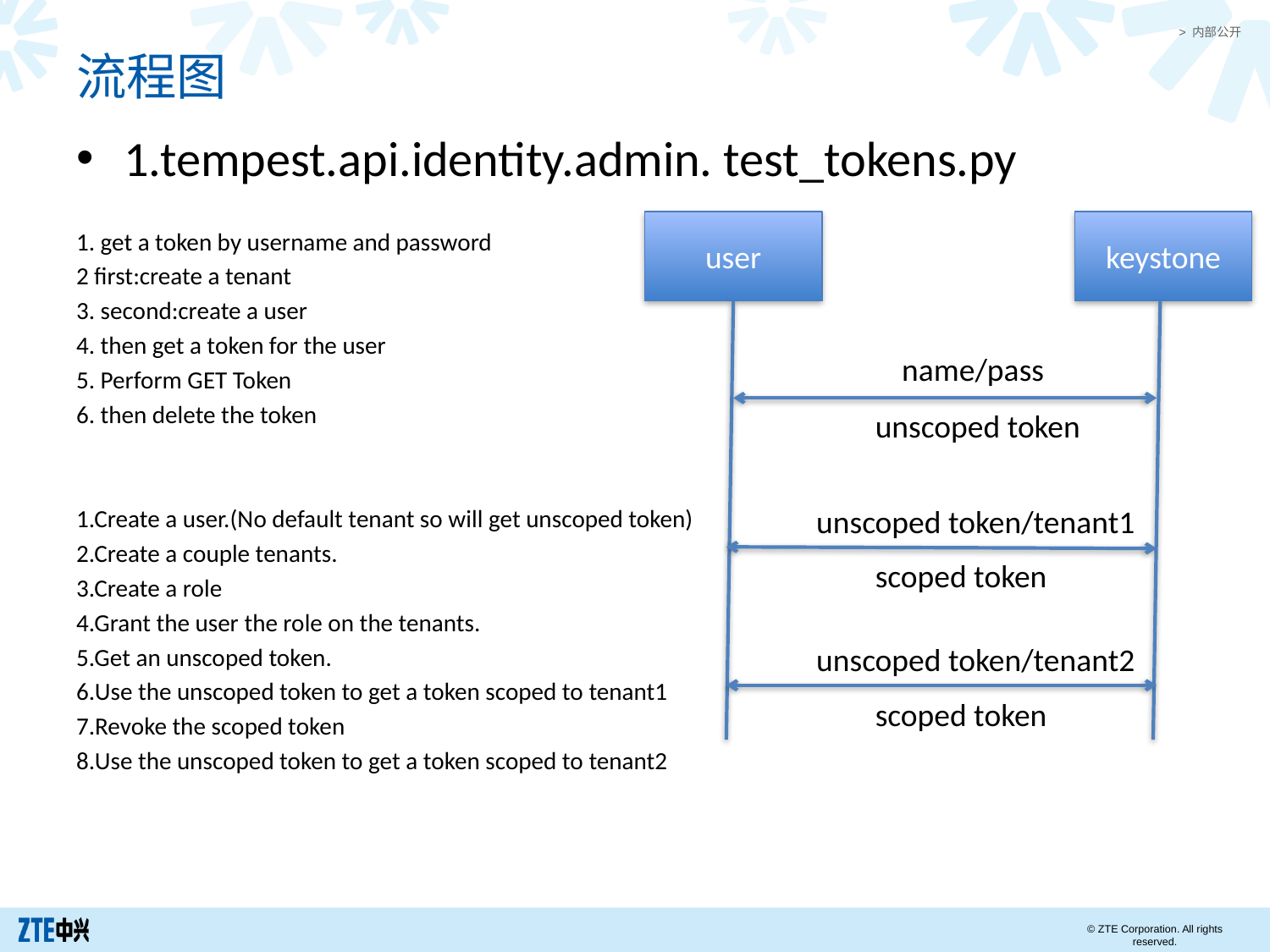

# 流程图
1.tempest.api.identity.admin. test_tokens.py

1. get a token by username and password
2 first:create a tenant
3. second:create a user
4. then get a token for the user
5. Perform GET Token
6. then delete the token

1.Create a user.(No default tenant so will get unscoped token)
2.Create a couple tenants.
3.Create a role
4.Grant the user the role on the tenants.
5.Get an unscoped token.
6.Use the unscoped token to get a token scoped to tenant1
7.Revoke the scoped token
8.Use the unscoped token to get a token scoped to tenant2

user
keystone

name/pass
unscoped token

unscoped token/tenant1
scoped token

unscoped token/tenant2
scoped token